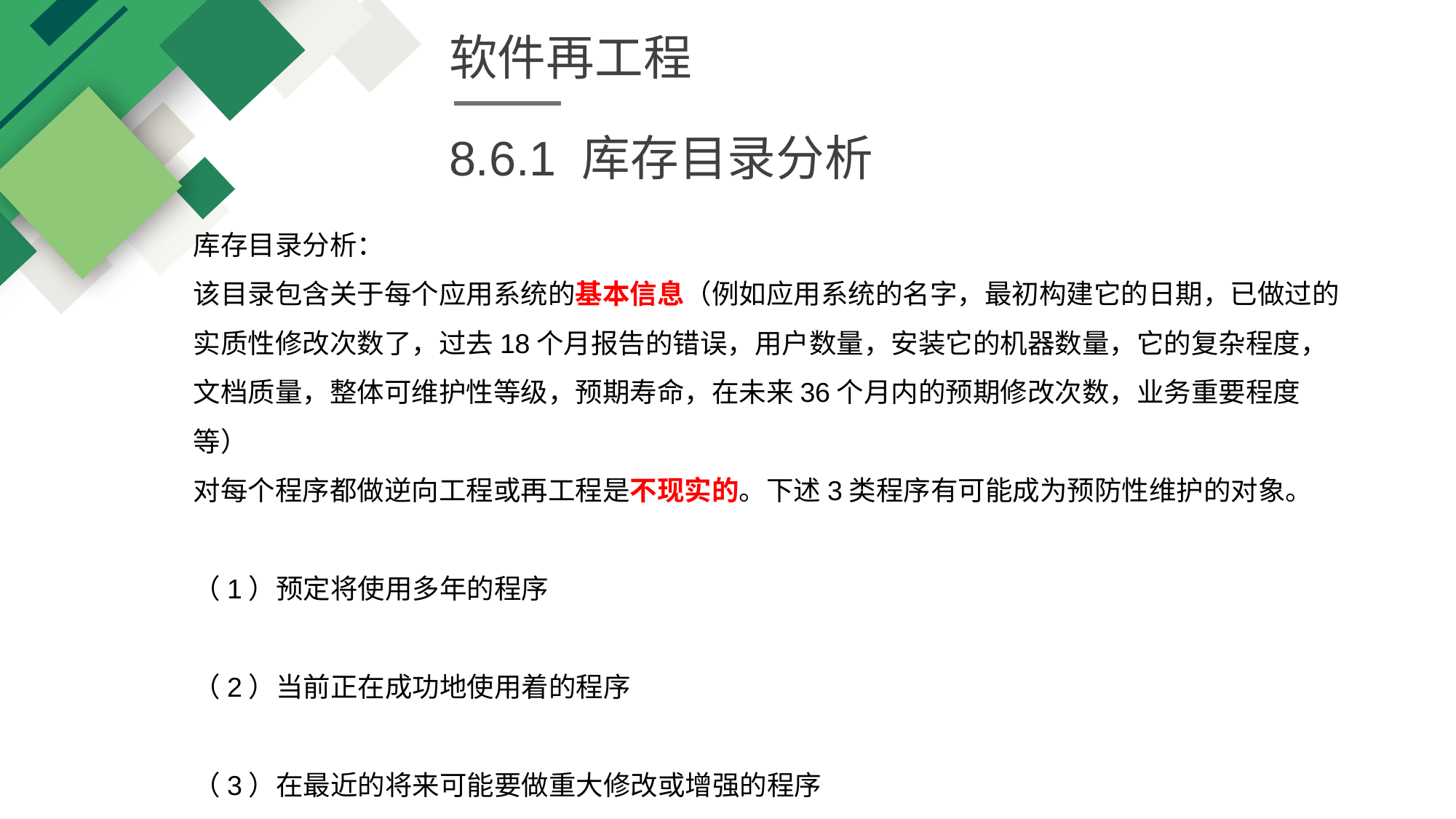

软件再工程
8.6.1 库存目录分析
库存目录分析：
该目录包含关于每个应用系统的基本信息（例如应用系统的名字，最初构建它的日期，已做过的实质性修改次数了，过去18个月报告的错误，用户数量，安装它的机器数量，它的复杂程度，文档质量，整体可维护性等级，预期寿命，在未来36个月内的预期修改次数，业务重要程度等）
对每个程序都做逆向工程或再工程是不现实的。下述3类程序有可能成为预防性维护的对象。

（1）预定将使用多年的程序

（2）当前正在成功地使用着的程序

（3）在最近的将来可能要做重大修改或增强的程序